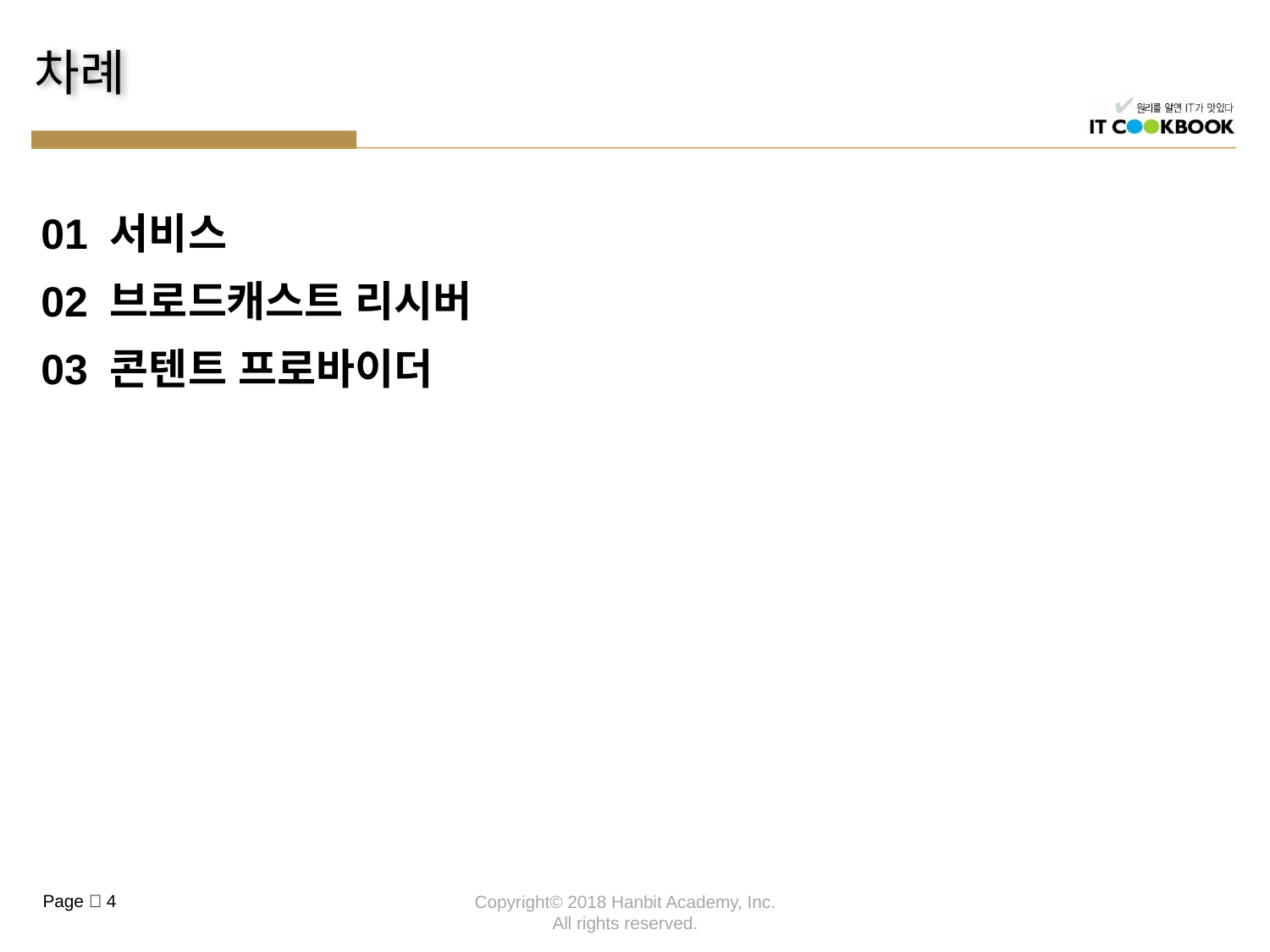

01 서비스
02 브로드캐스트 리시버
03 콘텐트 프로바이더